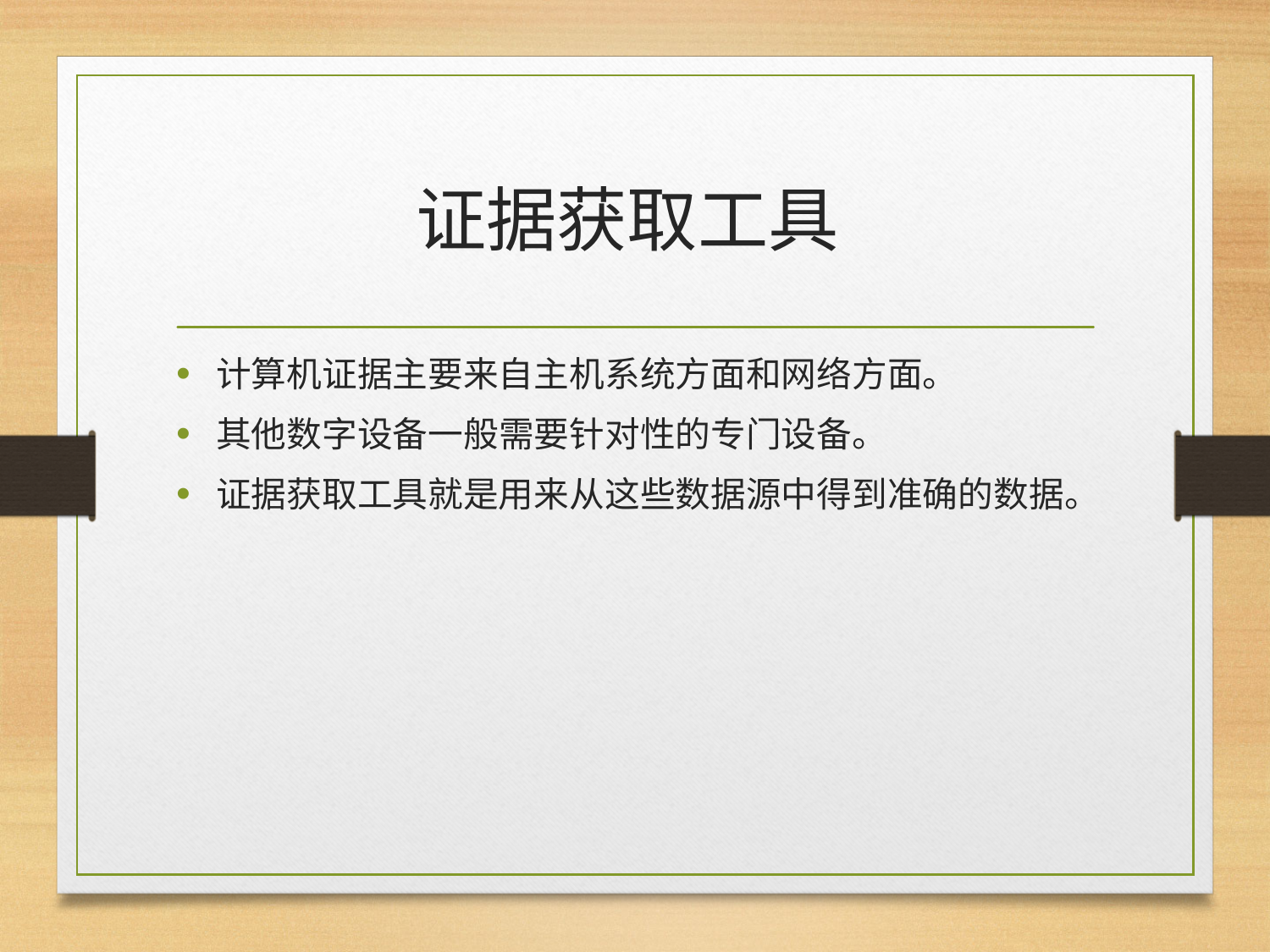

# 证据获取工具

计算机证据主要来自主机系统方面和网络方面。
其他数字设备一般需要针对性的专门设备。
证据获取工具就是用来从这些数据源中得到准确的数据。